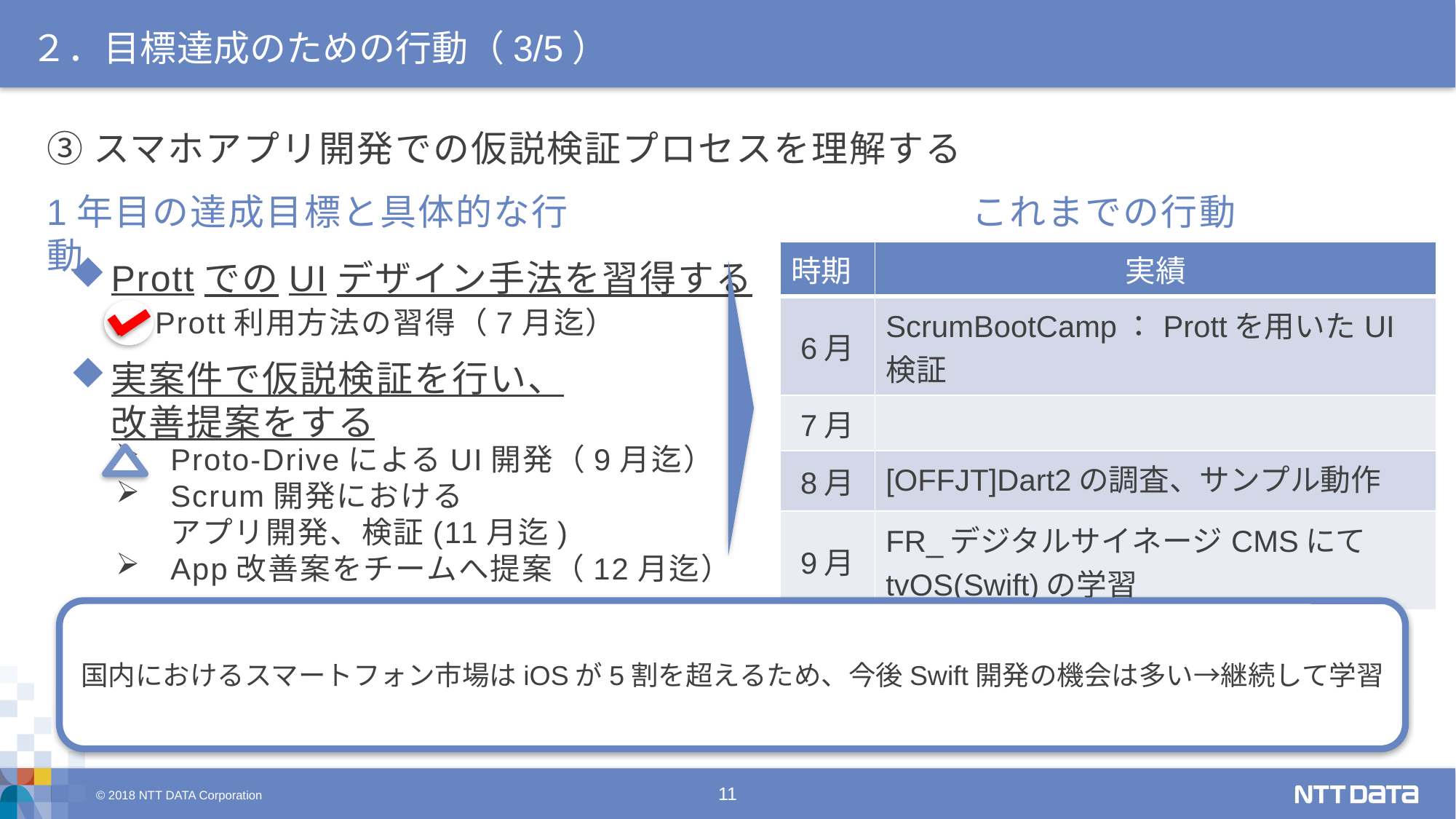

# ２．目標達成のための行動（3/5）
③スマホアプリ開発での仮説検証プロセスを理解する
1年目の達成目標と具体的な行動
これまでの行動
| 時期 | 実績 |
| --- | --- |
| 6月 | ScrumBootCamp：Prottを用いたUI検証 |
| 7月 |  |
| 8月 | [OFFJT]Dart2の調査、サンプル動作 |
| 9月 | FR\_デジタルサイネージCMSにてtvOS(Swift)の学習 |
ProttでのUIデザイン手法を習得する

Prott利用方法の習得（7月迄）

実案件で仮説検証を行い、
改善提案をする

Proto-DriveによるUI開発（9月迄）
Scrum開発における
アプリ開発、検証(11月迄)
App改善案をチームへ提案（12月迄）

国内におけるスマートフォン市場はiOSが5割を超えるため、今後Swift開発の機会は多い→継続して学習